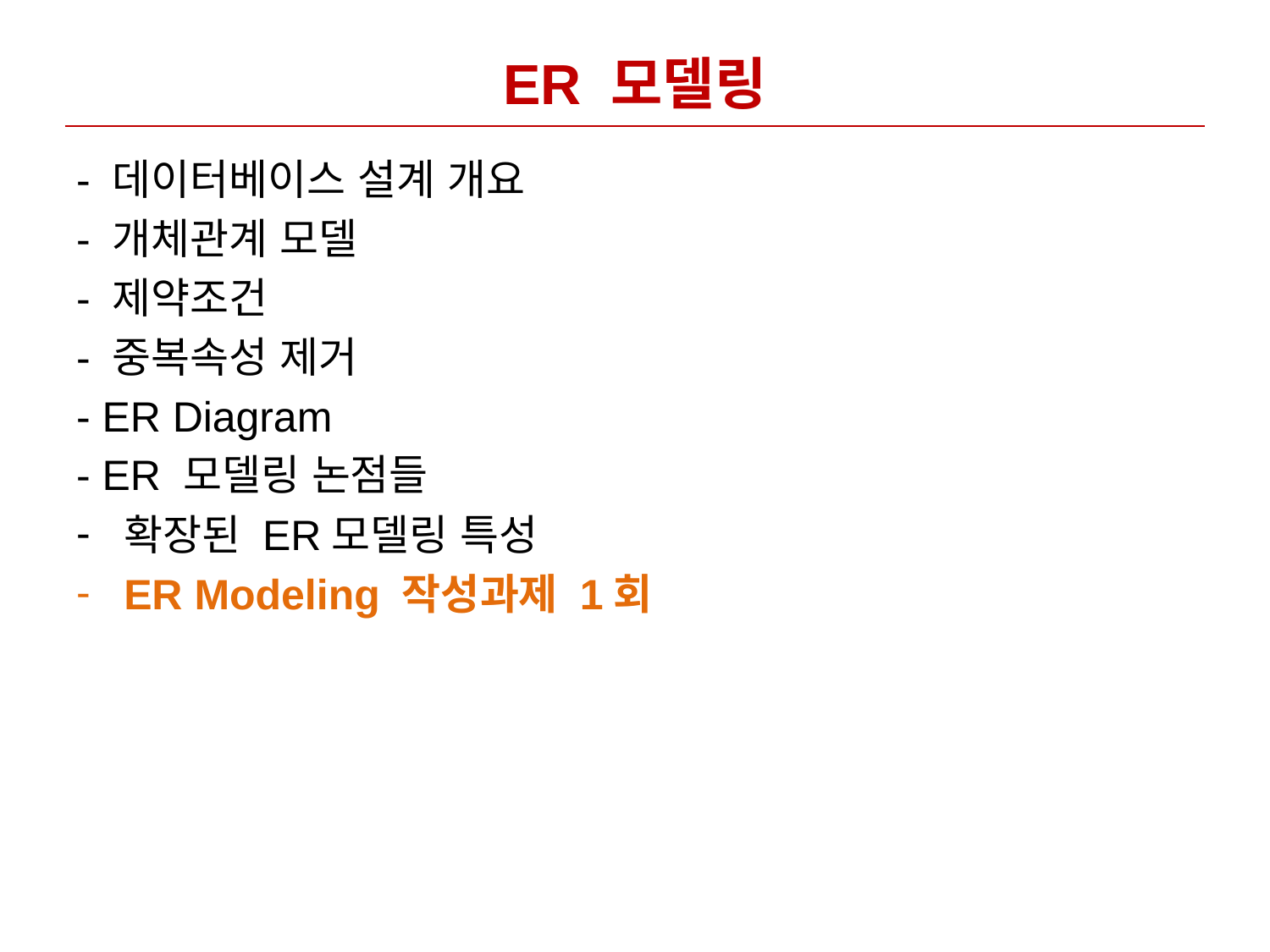

# ER 모델링
- 데이터베이스 설계 개요
- 개체관계 모델
- 제약조건
- 중복속성 제거
- ER Diagram
- ER 모델링 논점들
확장된 ER모델링 특성
ER Modeling 작성과제 1회